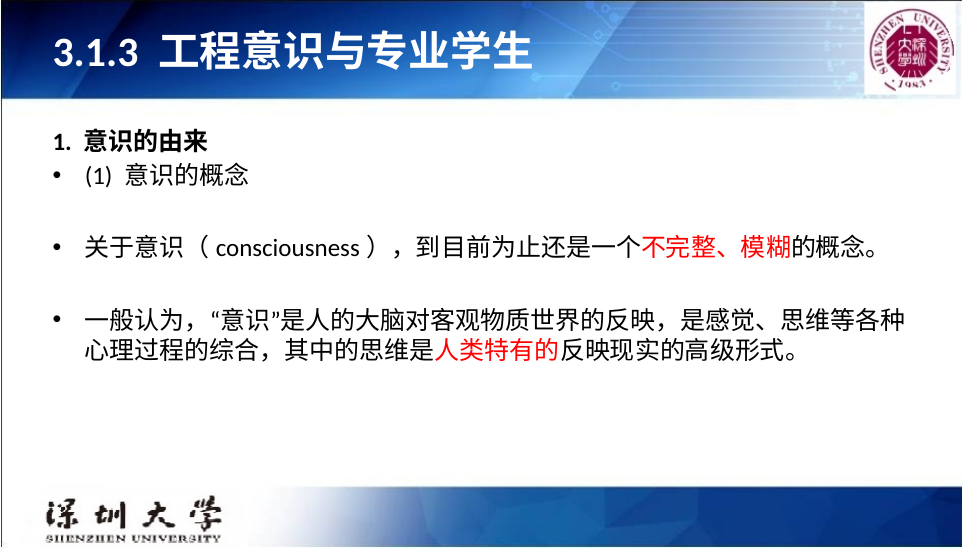

# 3.1.3 工程意识与专业学生
1. 意识的由来
(1) 意识的概念

关于意识（consciousness），到目前为止还是一个不完整、模糊的概念。

一般认为，“意识”是人的大脑对客观物质世界的反映，是感觉、思维等各种心理过程的综合，其中的思维是人类特有的反映现实的高级形式。
98